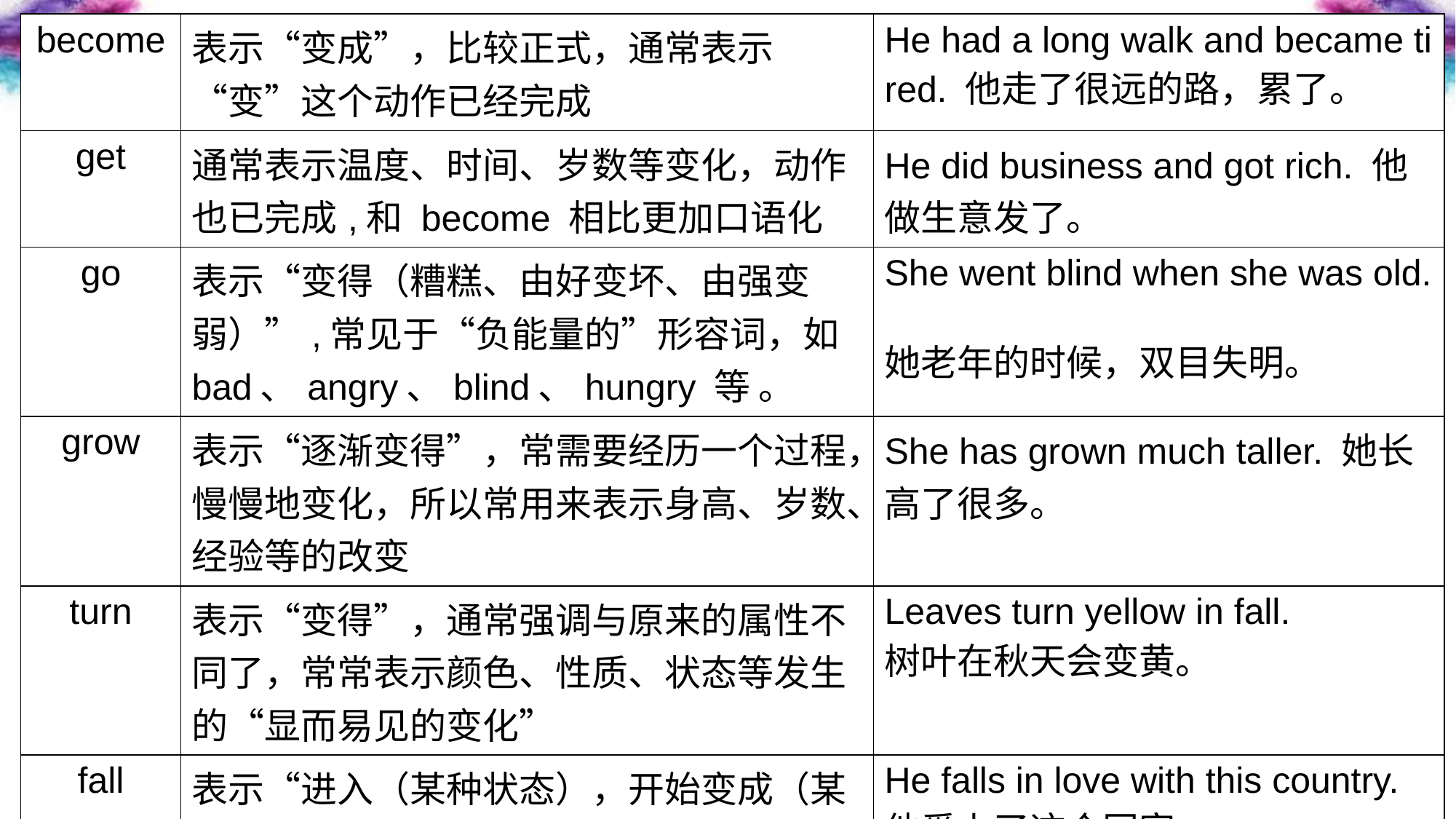

| become | 表示“变成”，比较正式，通常表示“变”这个动作已经完成 | He had a long walk and became tired. 他走了很远的路，累了。 |
| --- | --- | --- |
| get | 通常表示温度、时间、岁数等变化，动作也已完成,和 become 相比更加口语化 | He did business and got rich. 他做生意发了。 |
| go | 表示“变得（糟糕、由好变坏、由强变弱）”,常见于“负能量的”形容词，如 bad、angry、blind、hungry 等 。 | She went blind when she was old.  她老年的时候，双目失明。 |
| grow | 表示“逐渐变得”，常需要经历一个过程，慢慢地变化，所以常用来表示身高、岁数、经验等的改变 | She has grown much taller. 她长高了很多。 |
| turn | 表示“变得”，通常强调与原来的属性不同了，常常表示颜色、性质、状态等发生的“显而易见的变化” | Leaves turn yellow in fall.  树叶在秋天会变黄。 |
| fall | 表示“进入（某种状态），开始变成（某事物）” | He falls in love with this country. 他爱上了这个国家。 |